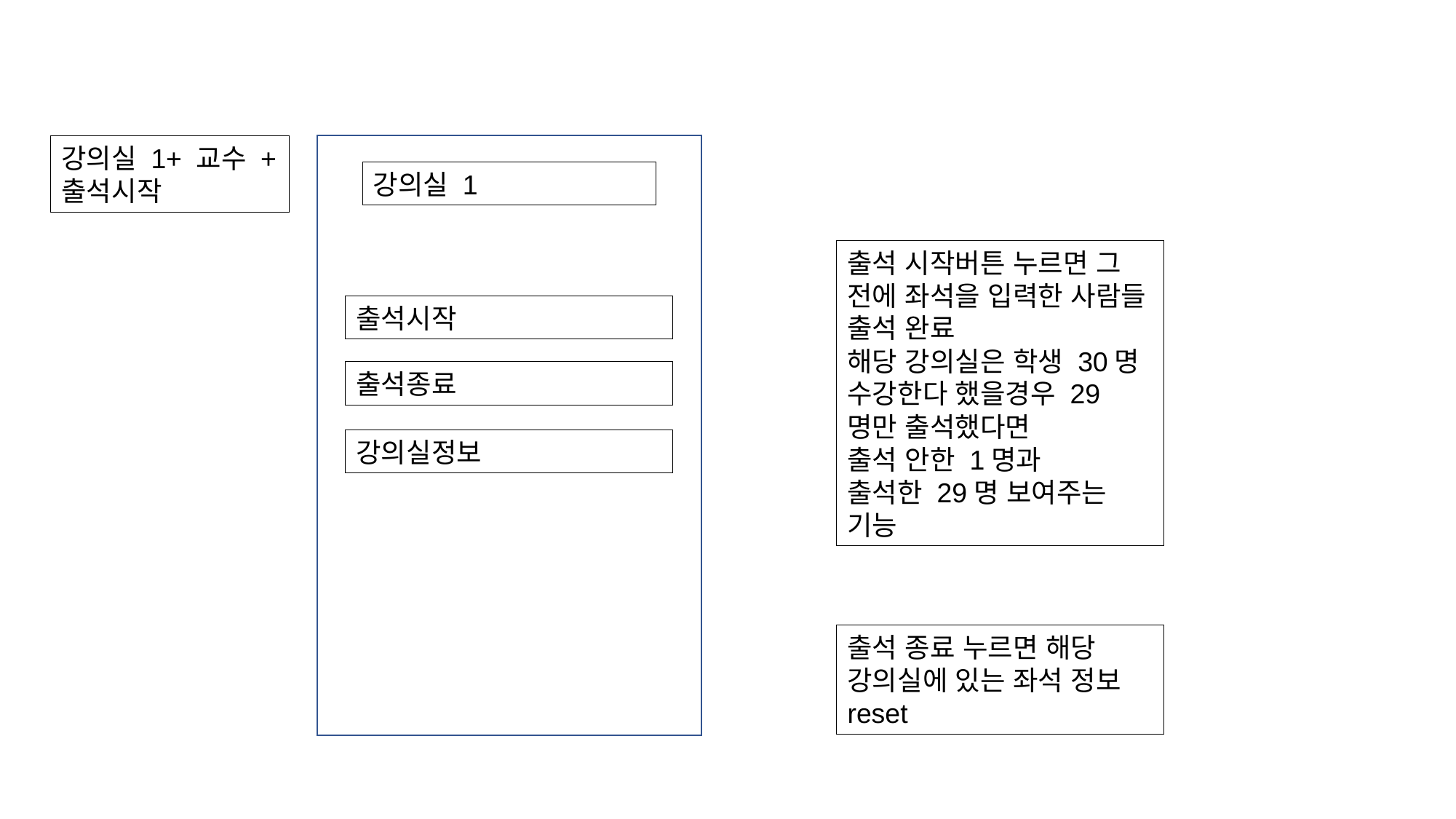

강의실 1+ 교수 + 출석시작
강의실 1
출석 시작버튼 누르면 그 전에 좌석을 입력한 사람들 출석 완료
해당 강의실은 학생 30명 수강한다 했을경우 29명만 출석했다면
출석 안한 1명과
출석한 29명 보여주는 기능
출석시작
출석종료
강의실정보
출석 종료 누르면 해당 강의실에 있는 좌석 정보 reset